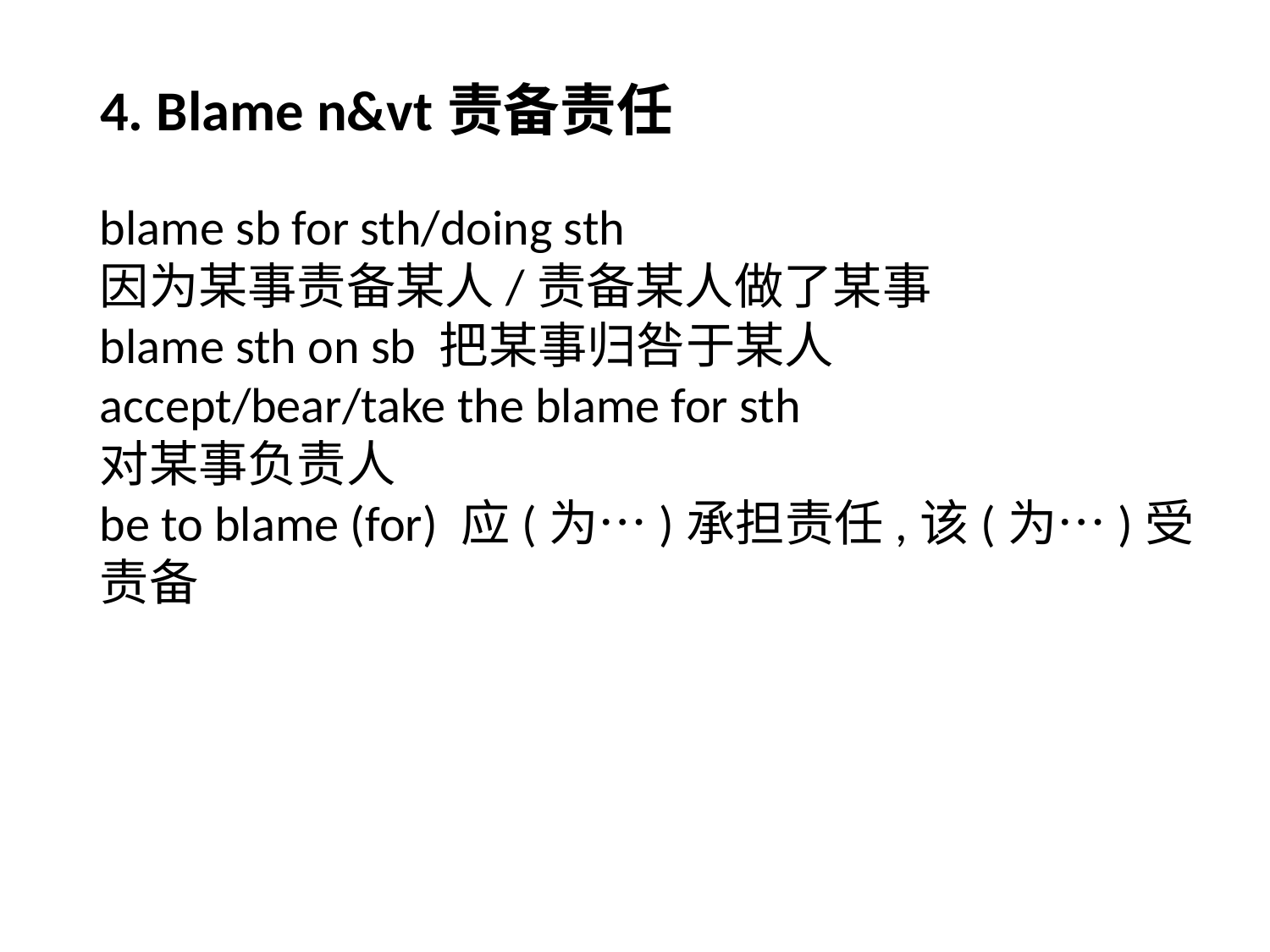

# 4. Blame n&vt责备责任
blame sb for sth/doing sth
因为某事责备某人/责备某人做了某事
blame sth on sb 把某事归咎于某人
accept/bear/take the blame for sth
对某事负责人
be to blame (for) 应(为…)承担责任,该(为…)受责备